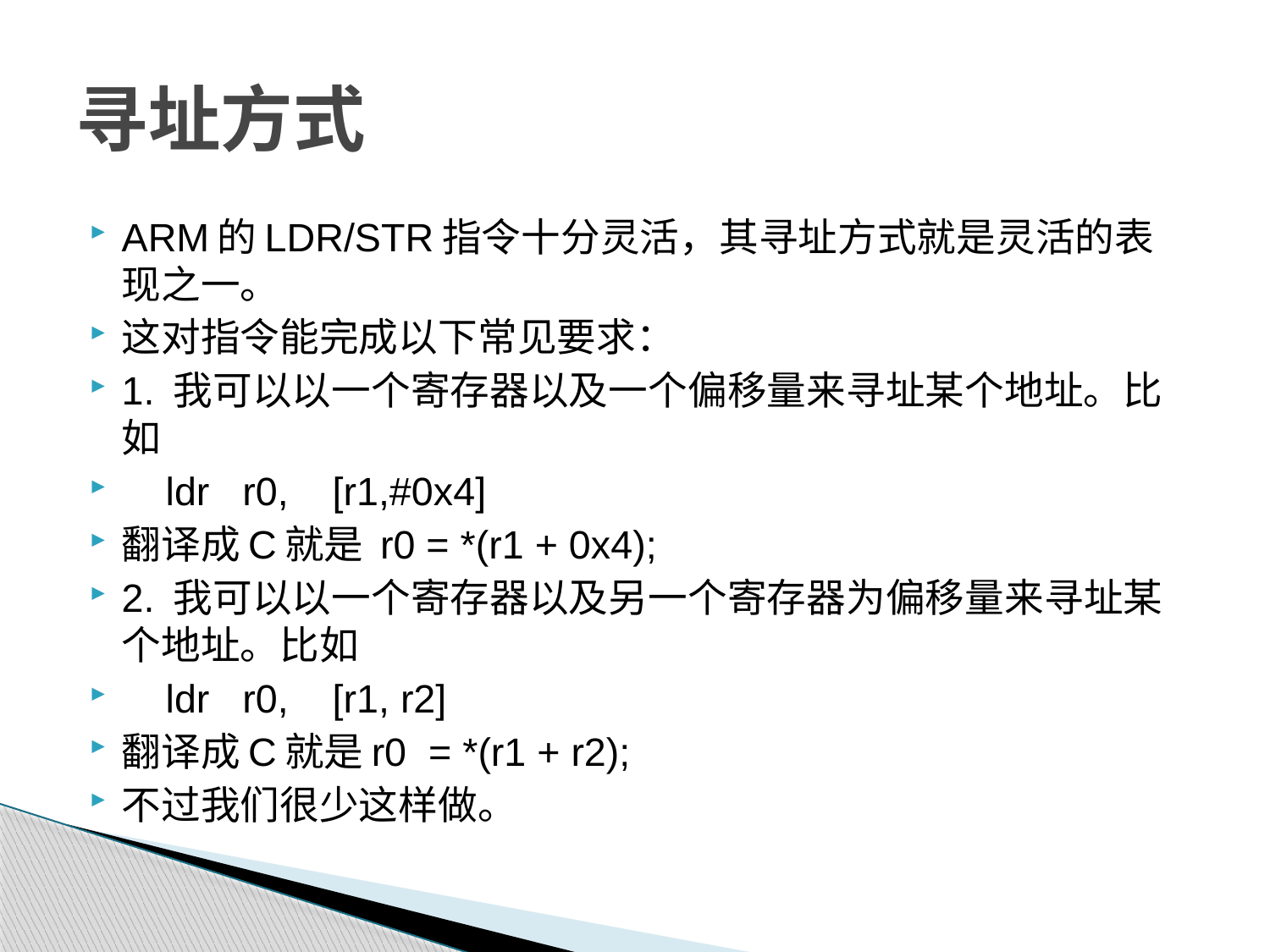

# 寻址方式
ARM的LDR/STR指令十分灵活，其寻址方式就是灵活的表现之一。
这对指令能完成以下常见要求：
1. 我可以以一个寄存器以及一个偏移量来寻址某个地址。比如
    ldr   r0,    [r1,#0x4]
翻译成C就是 r0 = *(r1 + 0x4);
2. 我可以以一个寄存器以及另一个寄存器为偏移量来寻址某个地址。比如
    ldr   r0,    [r1, r2]
翻译成C就是r0  = *(r1 + r2);
不过我们很少这样做。